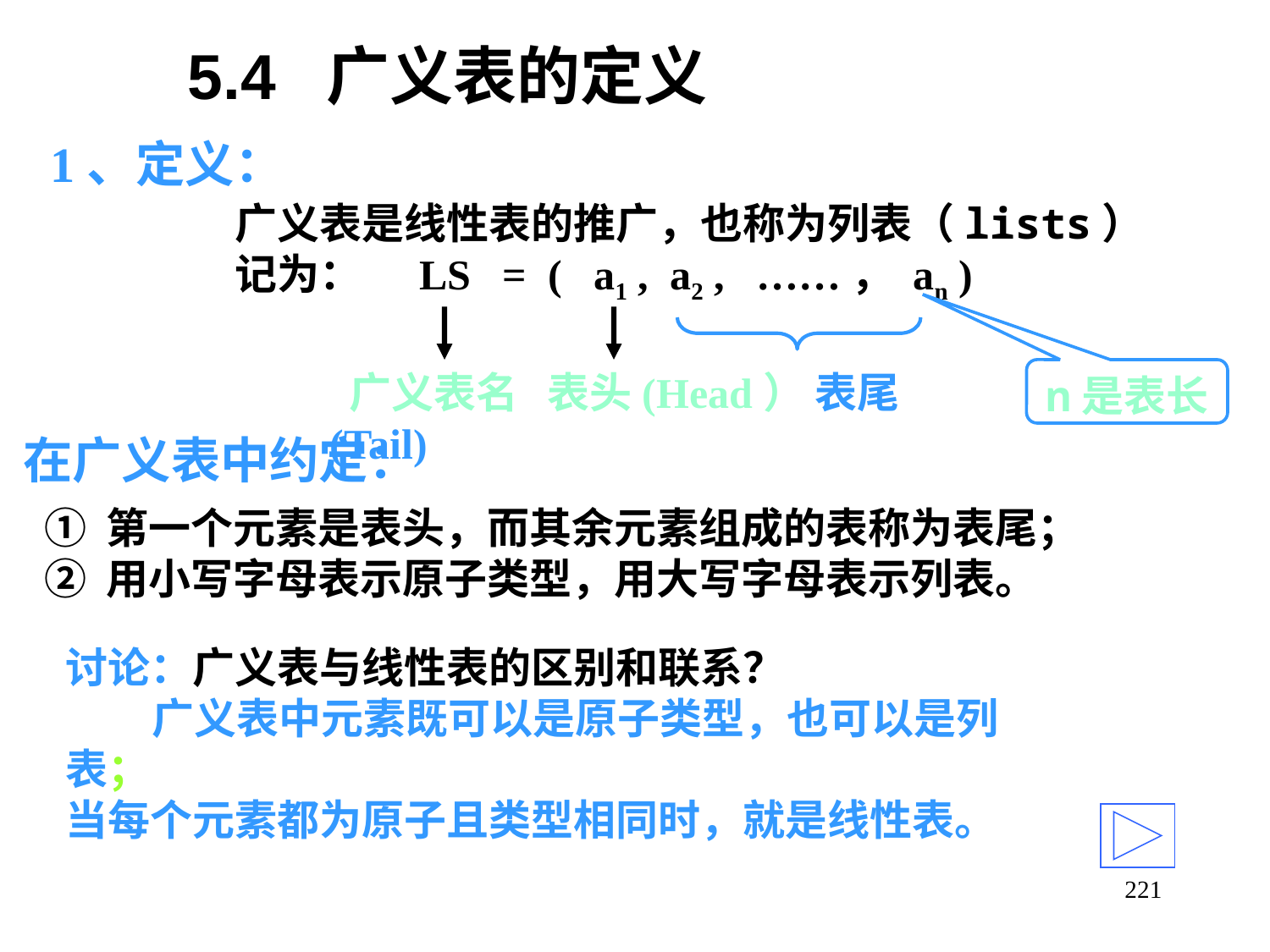

# 5.4  广义表的定义
1、定义：
广义表是线性表的推广，也称为列表（lists）
记为：     LS   =  (   a1 ,  a2 ,   ……， an )

 广义表名   表头(Head） 表尾 (Tail)
n是表长
在广义表中约定：
① 第一个元素是表头，而其余元素组成的表称为表尾；
② 用小写字母表示原子类型，用大写字母表示列表。
讨论：广义表与线性表的区别和联系？
        广义表中元素既可以是原子类型，也可以是列表；
当每个元素都为原子且类型相同时，就是线性表。

221